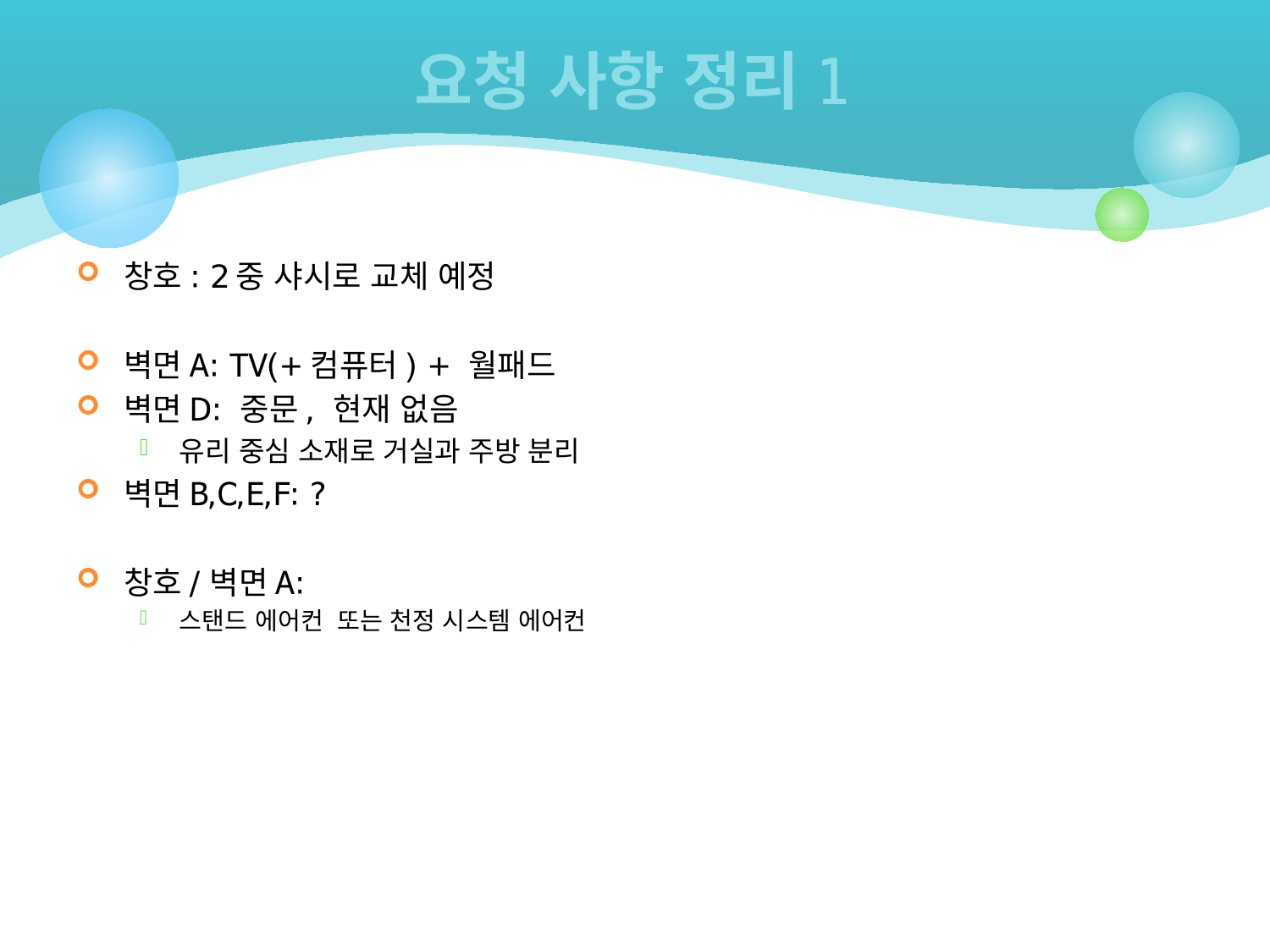

# 요청 사항 정리1
창호: 2중 샤시로 교체 예정

벽면A: TV(+컴퓨터) + 월패드
벽면D: 중문, 현재 없음
유리 중심 소재로 거실과 주방 분리
벽면B,C,E,F: ?

창호/벽면A:
스탠드 에어컨  또는 천정 시스템 에어컨